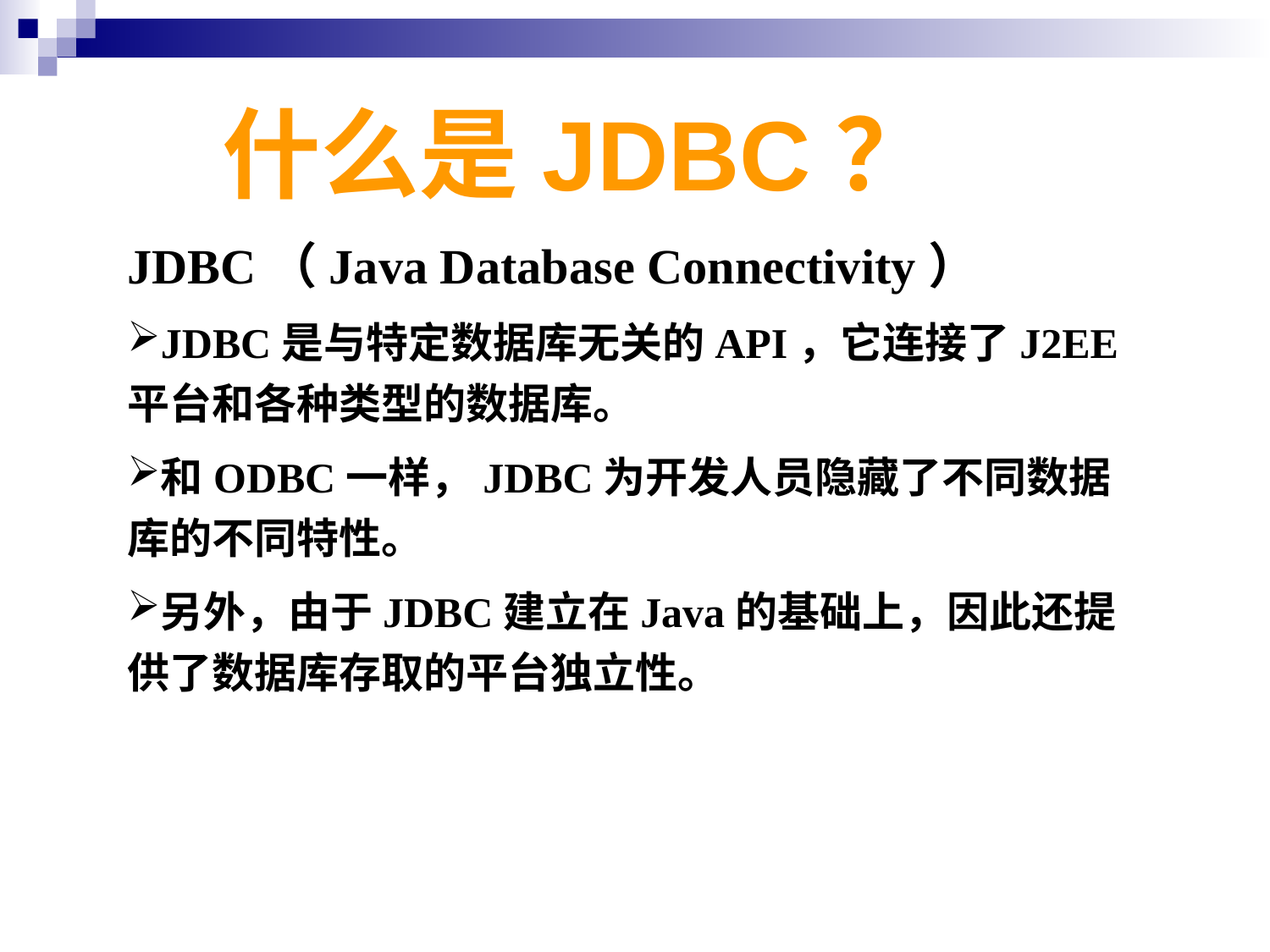

# 什么是JDBC？
JDBC（Java Database Connectivity）
JDBC是与特定数据库无关的API，它连接了J2EE平台和各种类型的数据库。
和ODBC一样，JDBC为开发人员隐藏了不同数据库的不同特性。
另外，由于JDBC建立在Java的基础上，因此还提供了数据库存取的平台独立性。

2